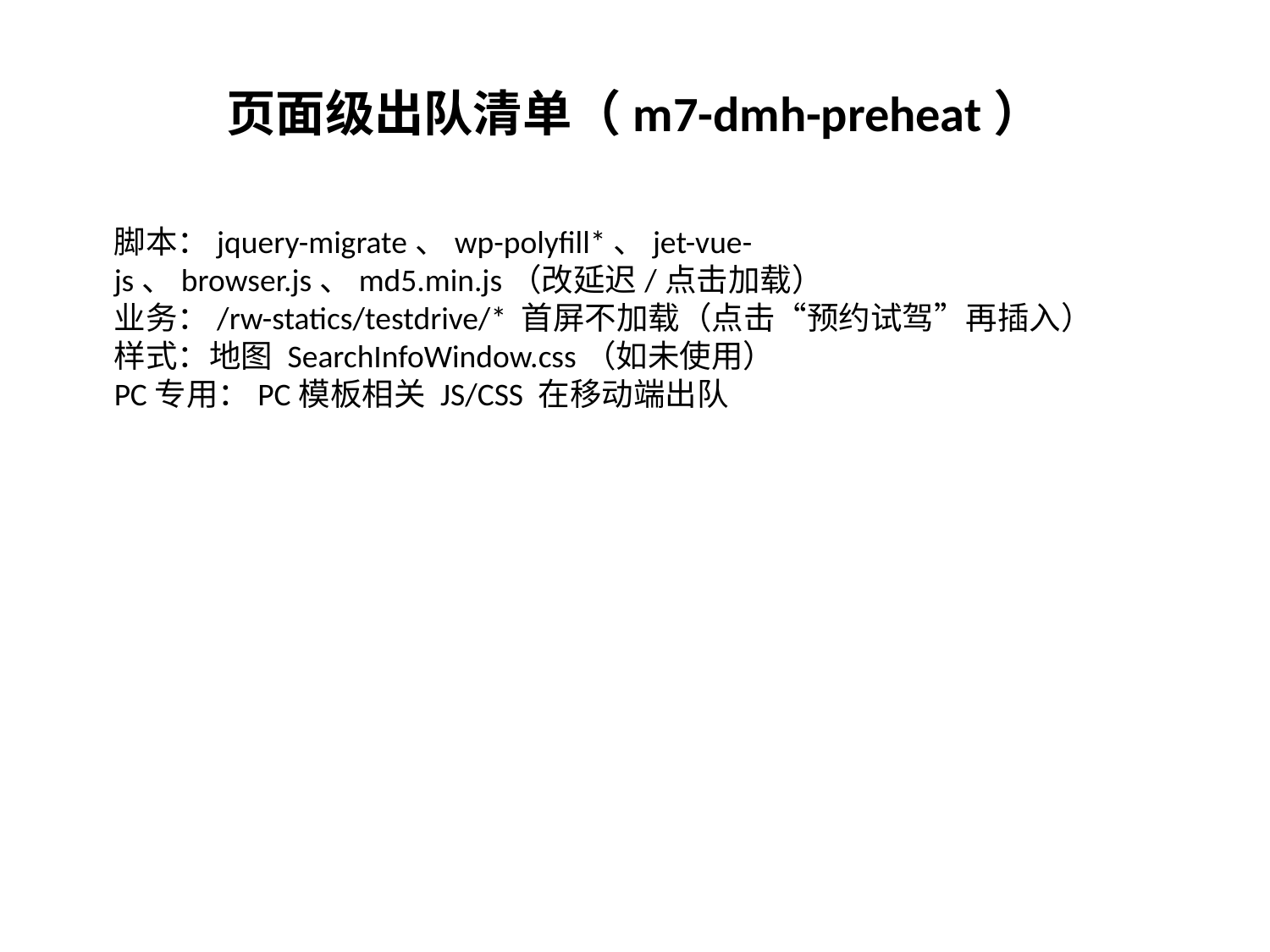

#
页面级出队清单（m7-dmh-preheat）

脚本：jquery-migrate、wp-polyfill*、jet-vue-js、browser.js、md5.min.js（改延迟/点击加载）
业务：/rw-statics/testdrive/* 首屏不加载（点击“预约试驾”再插入）
样式：地图 SearchInfoWindow.css（如未使用）
PC专用：PC模板相关 JS/CSS 在移动端出队